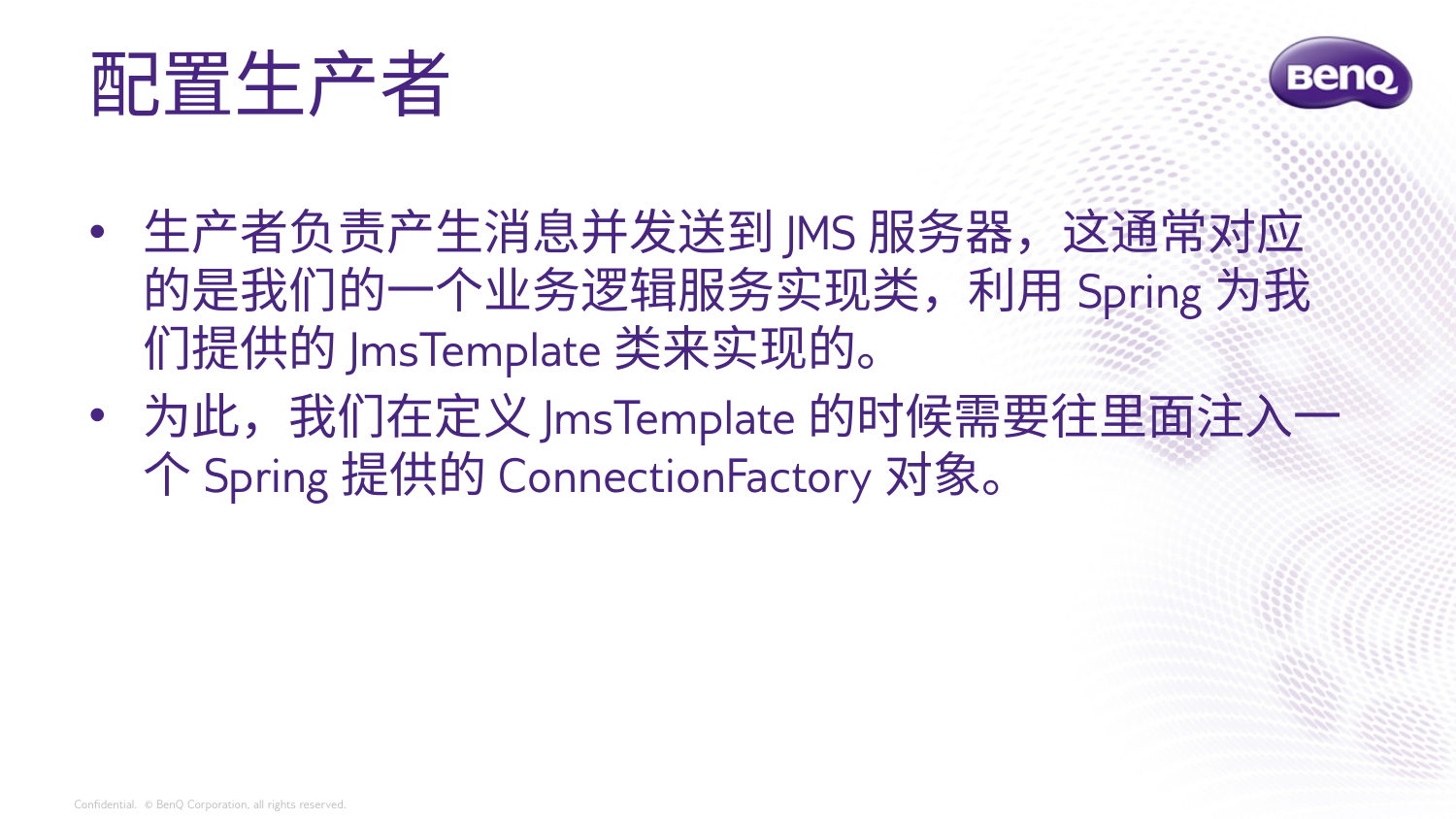

配置生产者
生产者负责产生消息并发送到JMS服务器，这通常对应的是我们的一个业务逻辑服务实现类，利用Spring为我们提供的JmsTemplate类来实现的。
为此，我们在定义JmsTemplate的时候需要往里面注入一个Spring提供的ConnectionFactory对象。